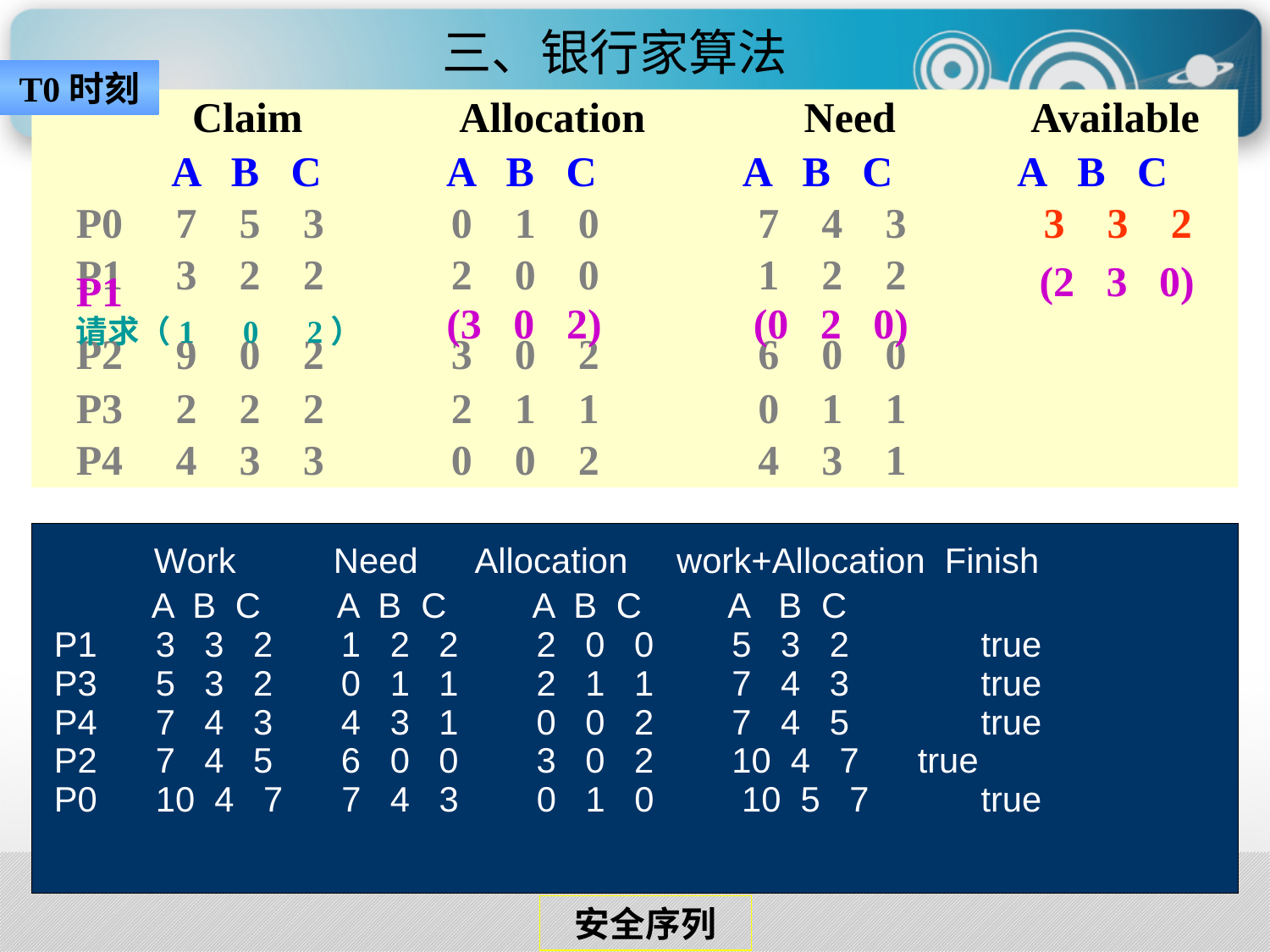

三、银行家算法
T0时刻
              Claim               Allocation               Need             Available
            A   B   C            A   B   C              A   B   C            A   B   C
   P0     7    5    3            0    1    0               7    4    3             3    3    2
   P1     3    2    2            2    0    0               1    2    2
   P2     9    0    2            3    0    2               6    0    0
   P3     2    2    2            2    1    1               0    1    1
   P4     4    3    3            0    0    2               4    3    1
(2   3   0)
P1
请求（1      0      2）
(3   0   2)
(0   2   0)
       Work          Need      Allocation     work+Allocation  Finish
           A  B  C        A  B  C         A  B  C         A   B  C
 P1      3   3   2       1   2   2        2   0   0        5   3   2      	true
 P3      5   3   2       0   1   1        2   1   1        7   4   3      	true
 P4      7   4   3       4   3   1        0   0   2        7   4   5      	true
 P2      7   4   5       6   0   0        3   0   2        10  4   7      true
 P0      10  4   7      7   4   3        0   1   0         10  5   7     	true

安全序列